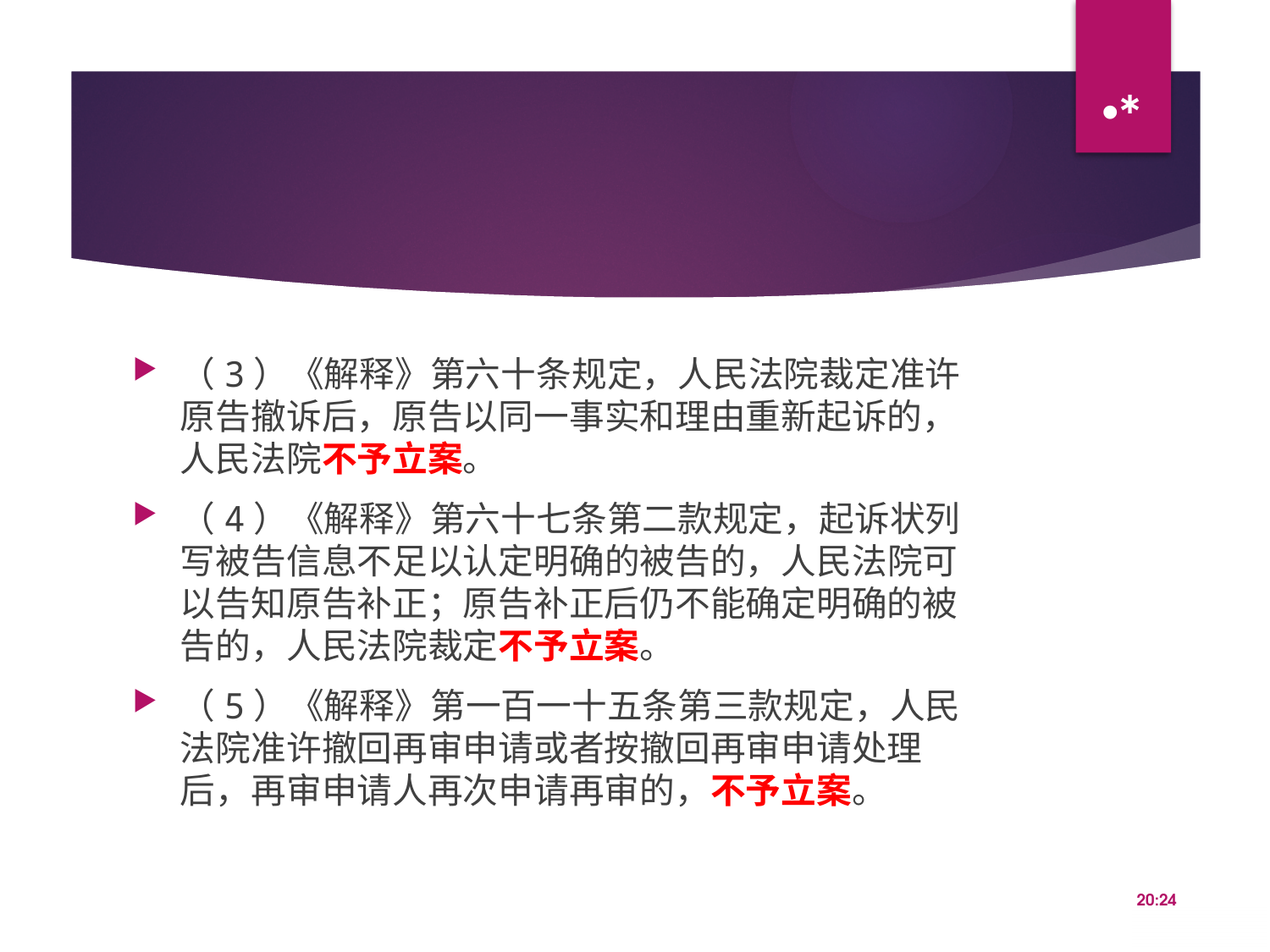

*
#
（3）《解释》第六十条规定，人民法院裁定准许原告撤诉后，原告以同一事实和理由重新起诉的，人民法院不予立案。
（4）《解释》第六十七条第二款规定，起诉状列写被告信息不足以认定明确的被告的，人民法院可以告知原告补正；原告补正后仍不能确定明确的被告的，人民法院裁定不予立案。
（5）《解释》第一百一十五条第三款规定，人民法院准许撤回再审申请或者按撤回再审申请处理后，再审申请人再次申请再审的，不予立案。

20:24